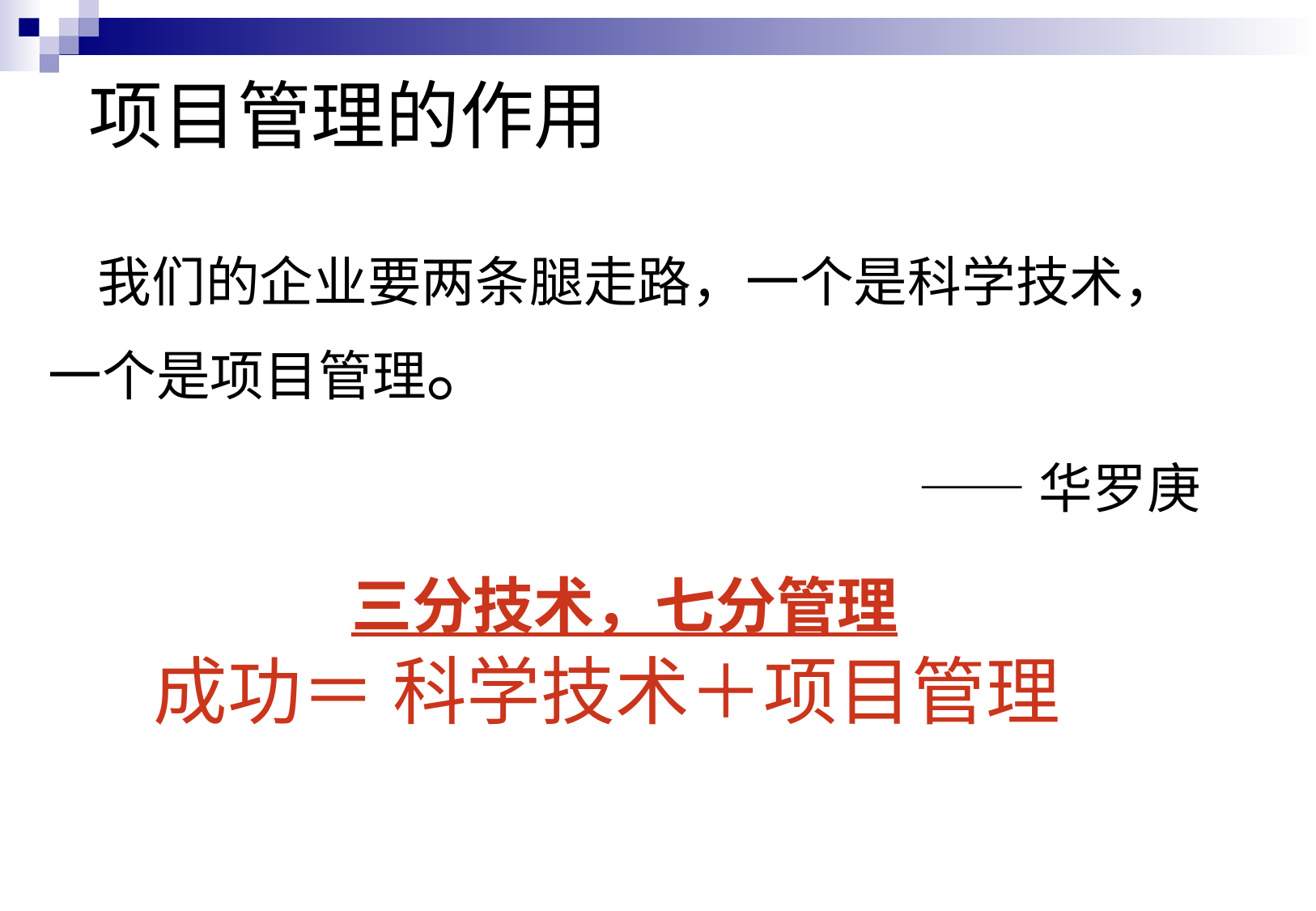

项目管理的作用
   我们的企业要两条腿走路，一个是科学技术，一个是项目管理。
     ——华罗庚
三分技术，七分管理

# 成功＝ 科学技术＋项目管理